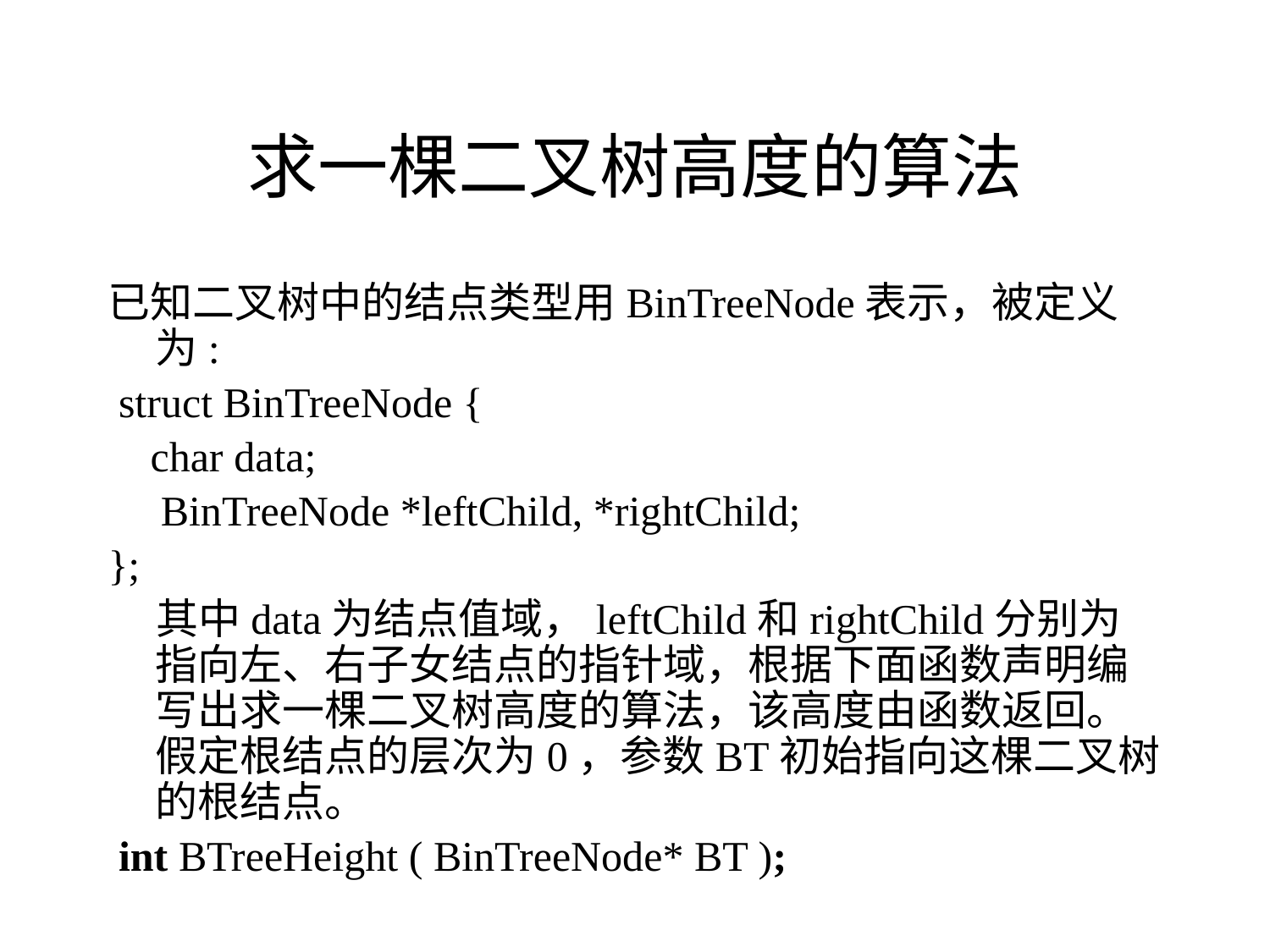

# 求一棵二叉树高度的算法
已知二叉树中的结点类型用BinTreeNode表示，被定义为:
 struct BinTreeNode {
    char data;
     BinTreeNode *leftChild, *rightChild;
};
    其中data为结点值域，leftChild和rightChild分别为指向左、右子女结点的指针域，根据下面函数声明编写出求一棵二叉树高度的算法，该高度由函数返回。假定根结点的层次为0，参数BT初始指向这棵二叉树的根结点。
 int BTreeHeight ( BinTreeNode* BT );